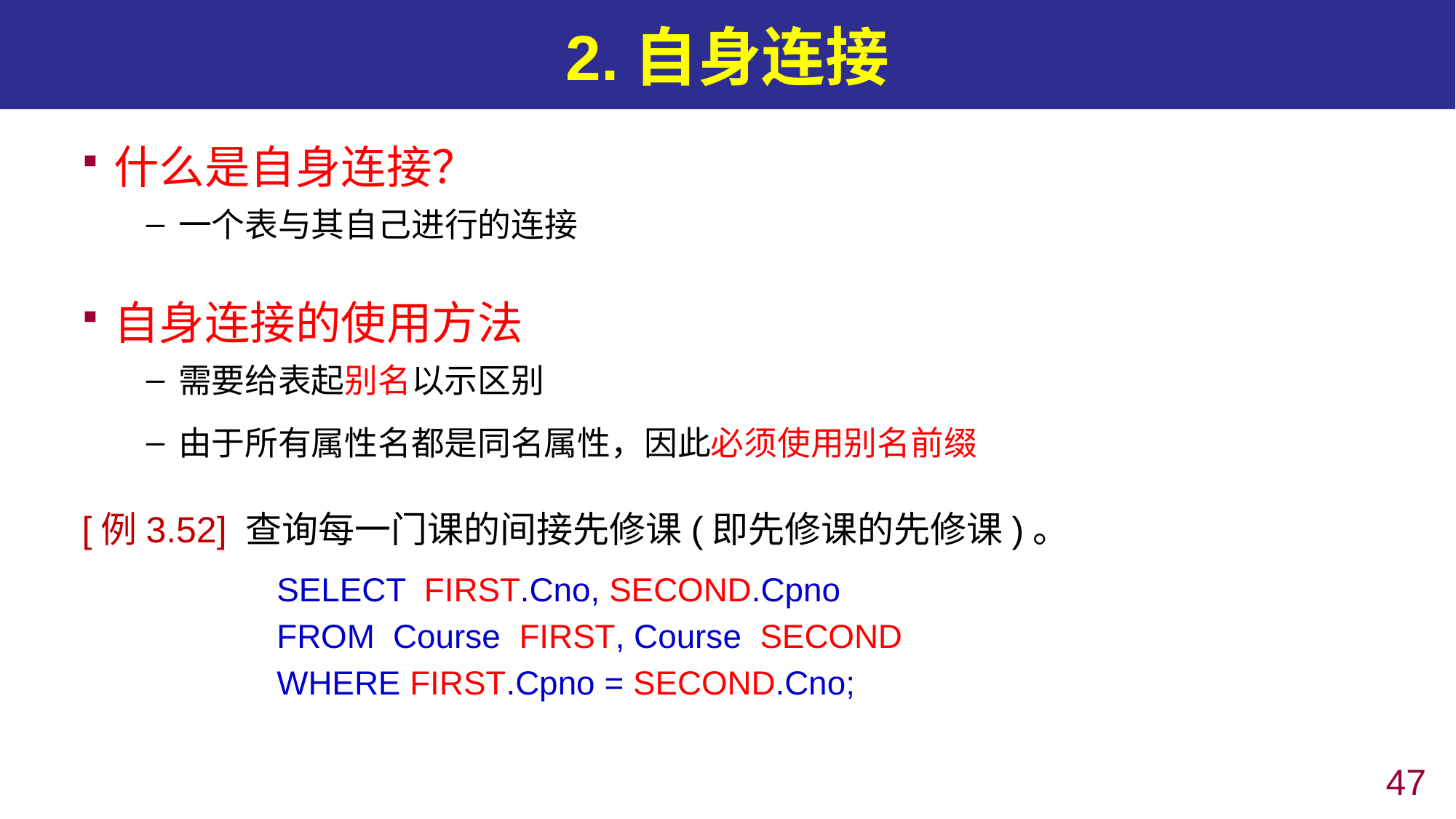

# 2.自身连接
什么是自身连接？
一个表与其自己进行的连接

自身连接的使用方法
需要给表起别名以示区别
由于所有属性名都是同名属性，因此必须使用别名前缀

[例3.52] 查询每一门课的间接先修课(即先修课的先修课)。

                     SELECT  FIRST.Cno, SECOND.Cpno
                     FROM  Course  FIRST, Course  SECOND
                     WHERE FIRST.Cpno = SECOND.Cno;
47